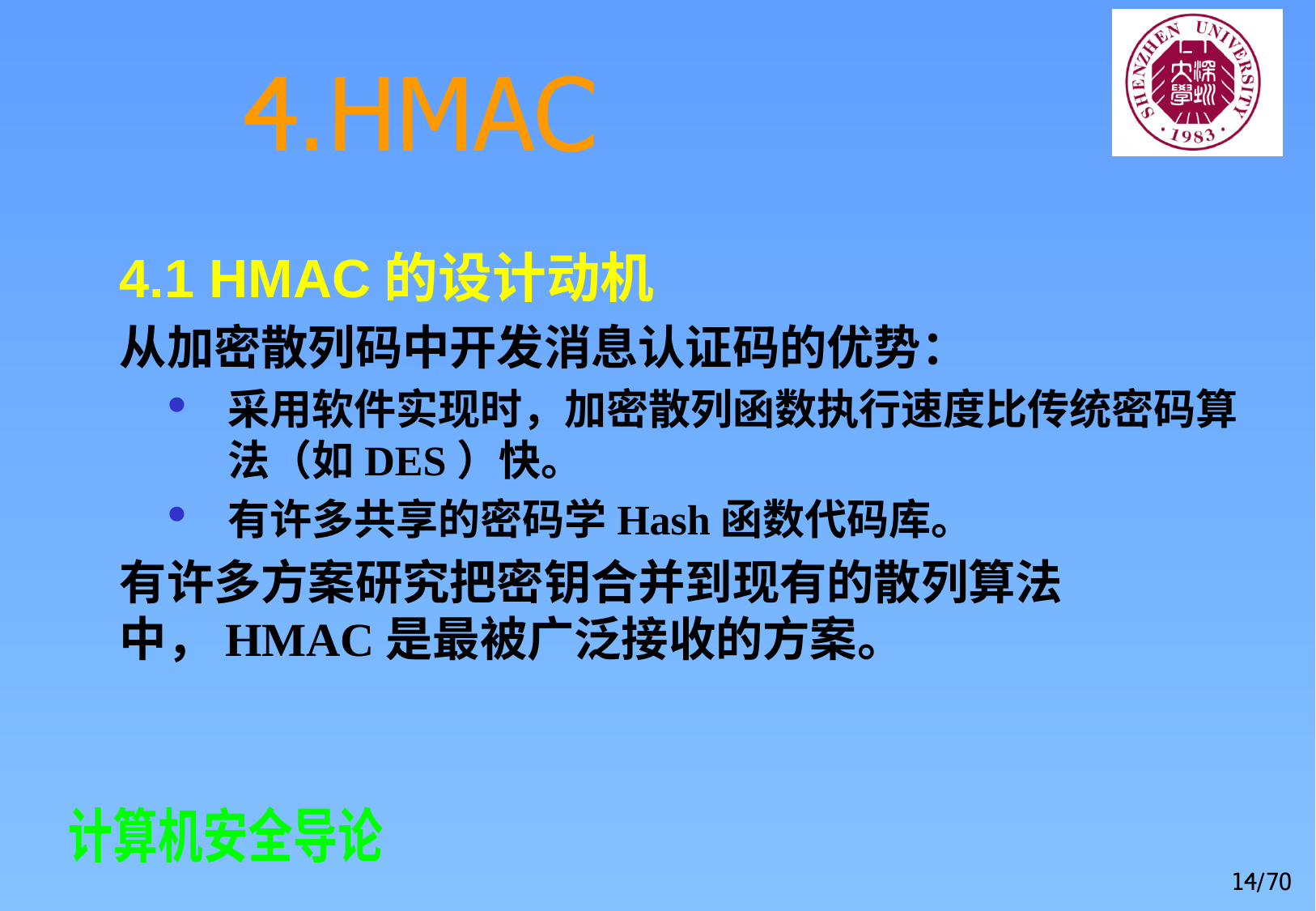

# 4.HMAC
4.1 HMAC的设计动机
从加密散列码中开发消息认证码的优势：
采用软件实现时，加密散列函数执行速度比传统密码算法（如DES）快。
有许多共享的密码学Hash函数代码库。
有许多方案研究把密钥合并到现有的散列算法中，HMAC是最被广泛接收的方案。

14/70